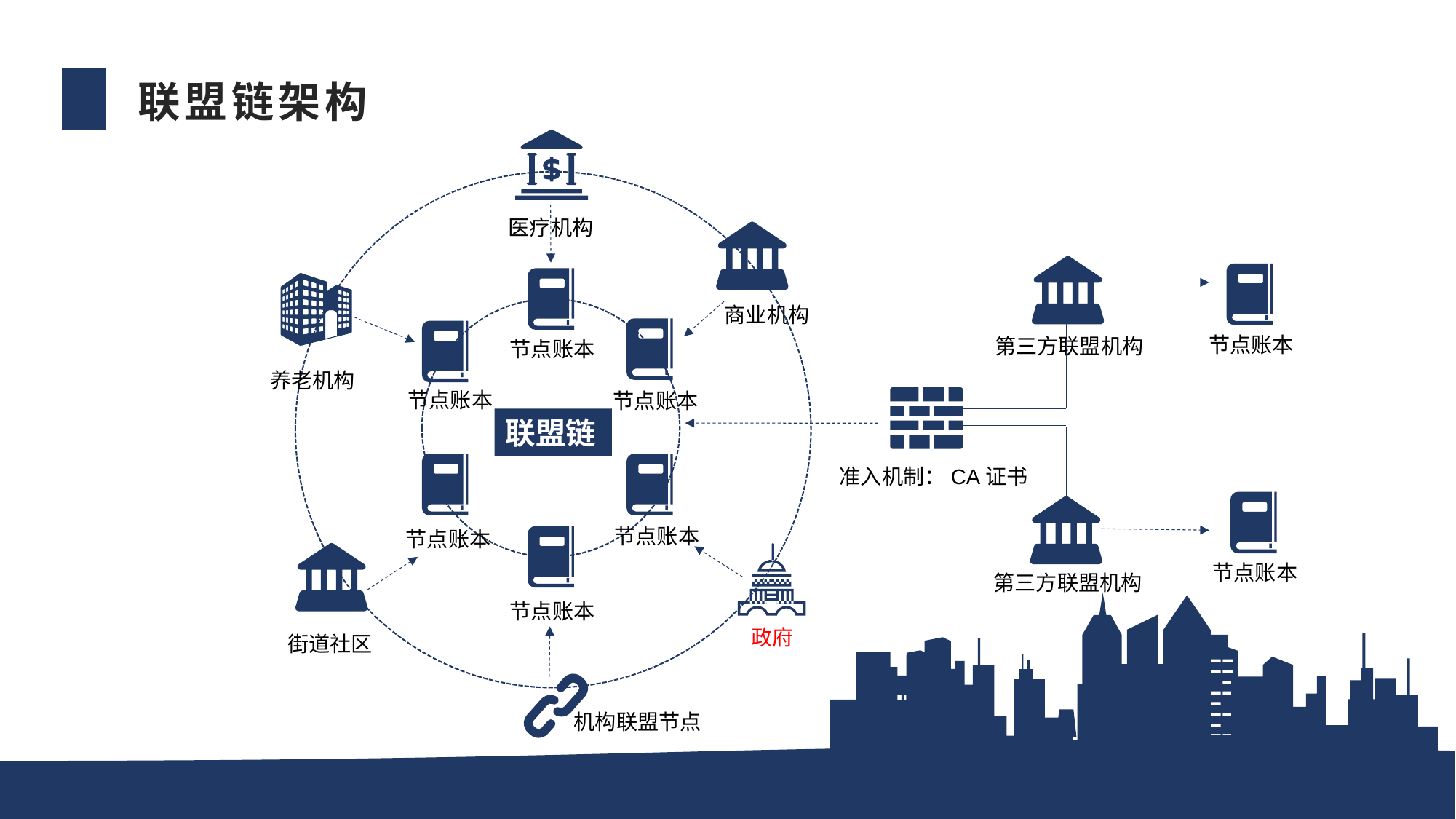

联盟链架构

医疗机构

商业机构

节点账本
第三方联盟机构
节点账本
养老机构
节点账本
节点账本

联盟链

准入机制：CA证书

节点账本
节点账本

节点账本
第三方联盟机构
节点账本

政府
街道社区

机构联盟节点